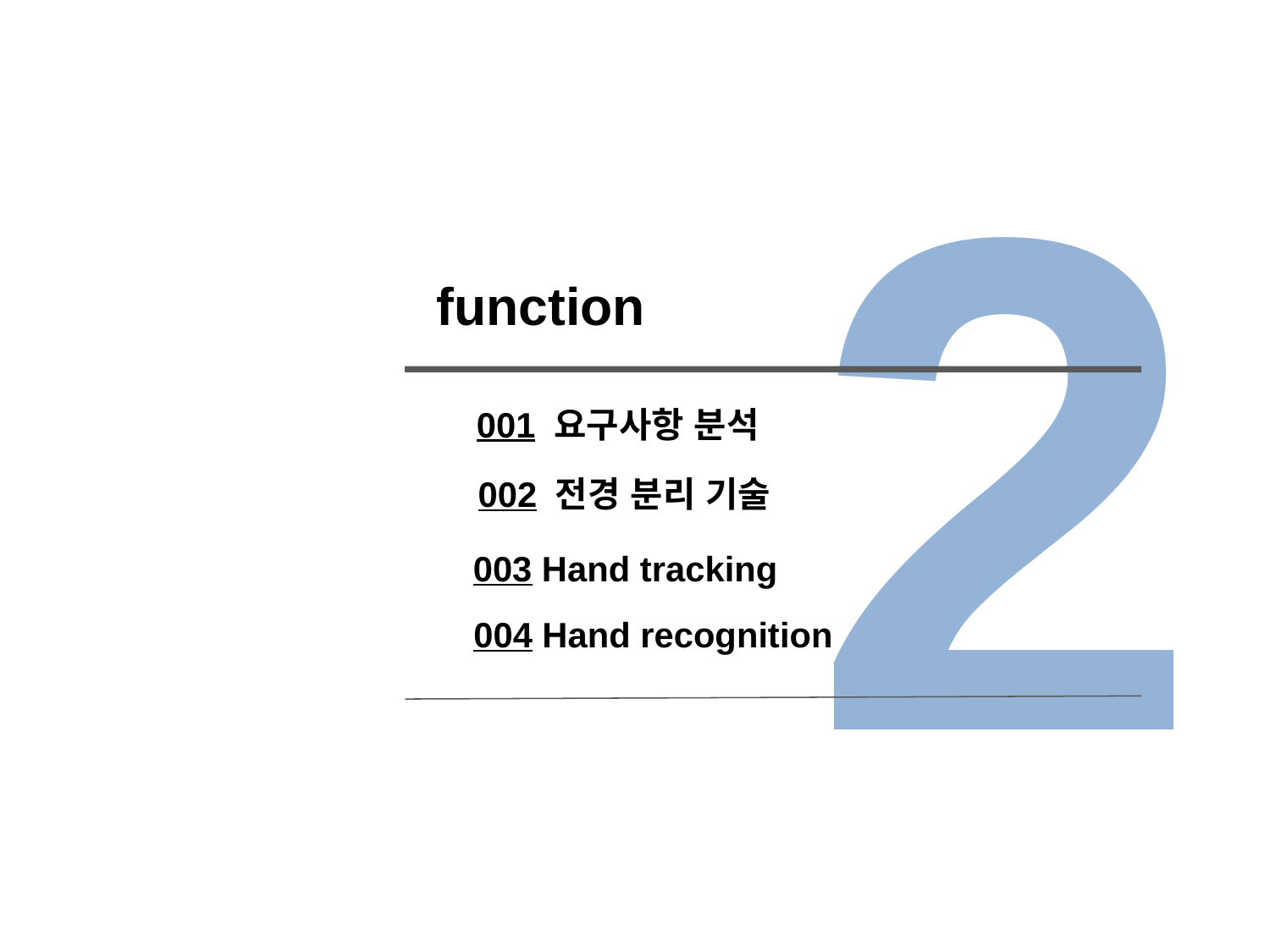

2
function

001 요구사항 분석
002 전경 분리 기술
003 Hand tracking
004 Hand recognition